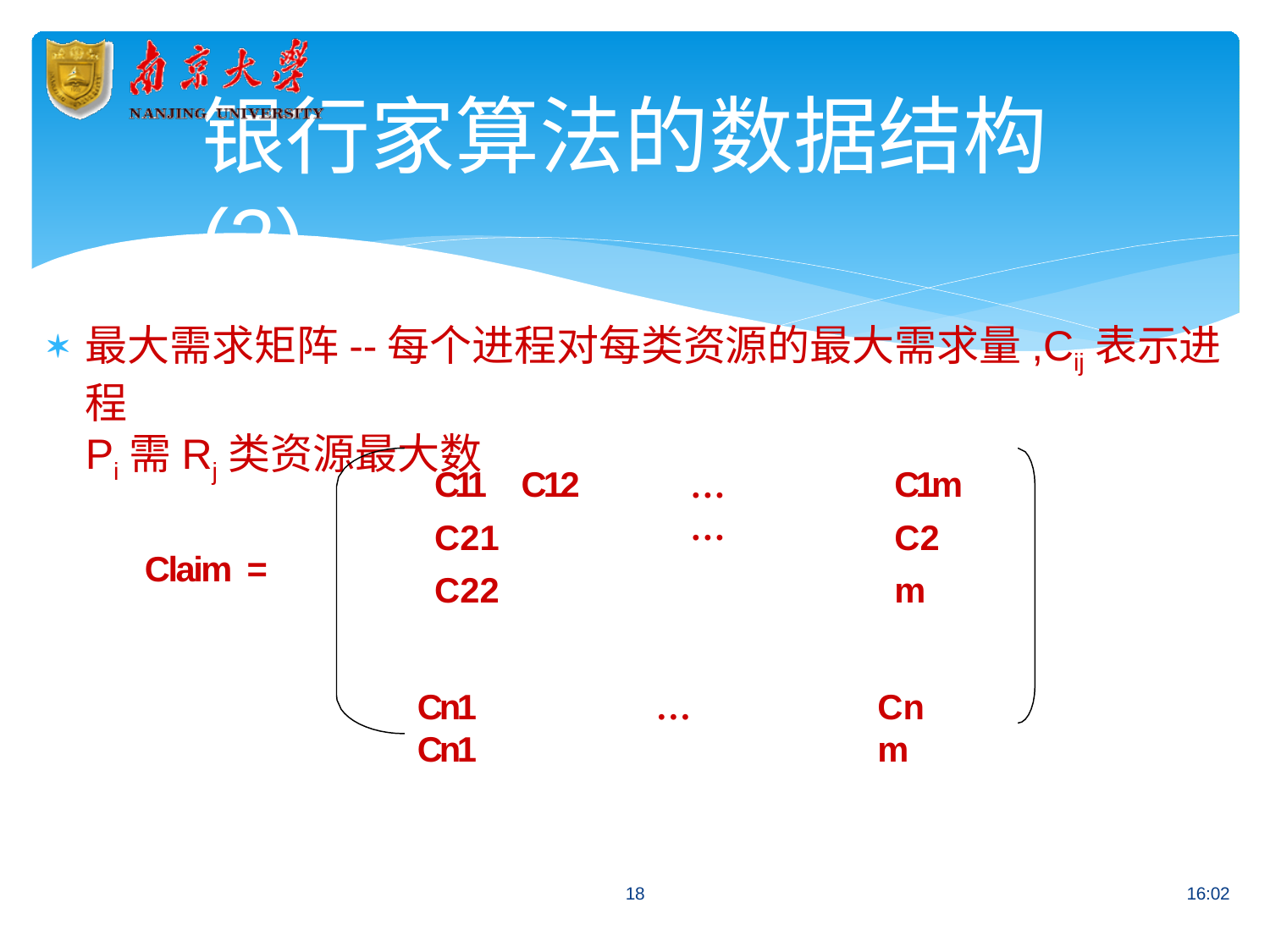

# 银行家算法的数据结构(2)
最大需求矩阵--每个进程对每类资源的最大需求量,Cij表示进程
Pi需Rj类资源最大数

C11	C12  C21	C22
C1m  C2m
…
…
Claim =
Cn1 Cn1
Cnm
…
18
16:02